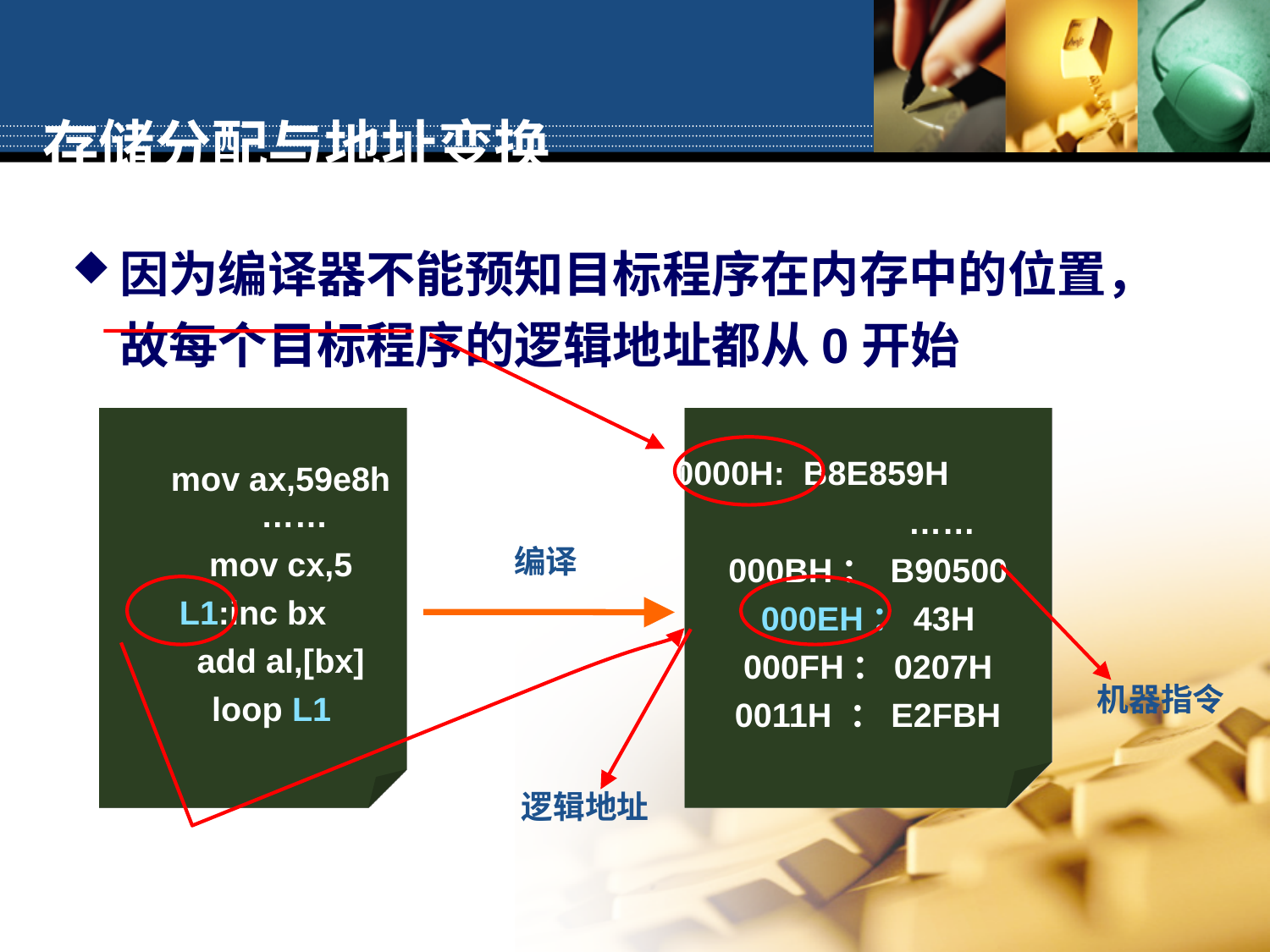

# 存储分配与地址变换
因为编译器不能预知目标程序在内存中的位置，故每个目标程序的逻辑地址都从0开始
      mov ax,59e8h
          ……
      mov cx,5
L1:inc bx
      add al,[bx]
      loop L1
 0000H:  B8E859H
                ……
000BH： B90500
000EH：43H
000FH：0207H
0011H ：E2FBH

编译

机器指令
逻辑地址
49